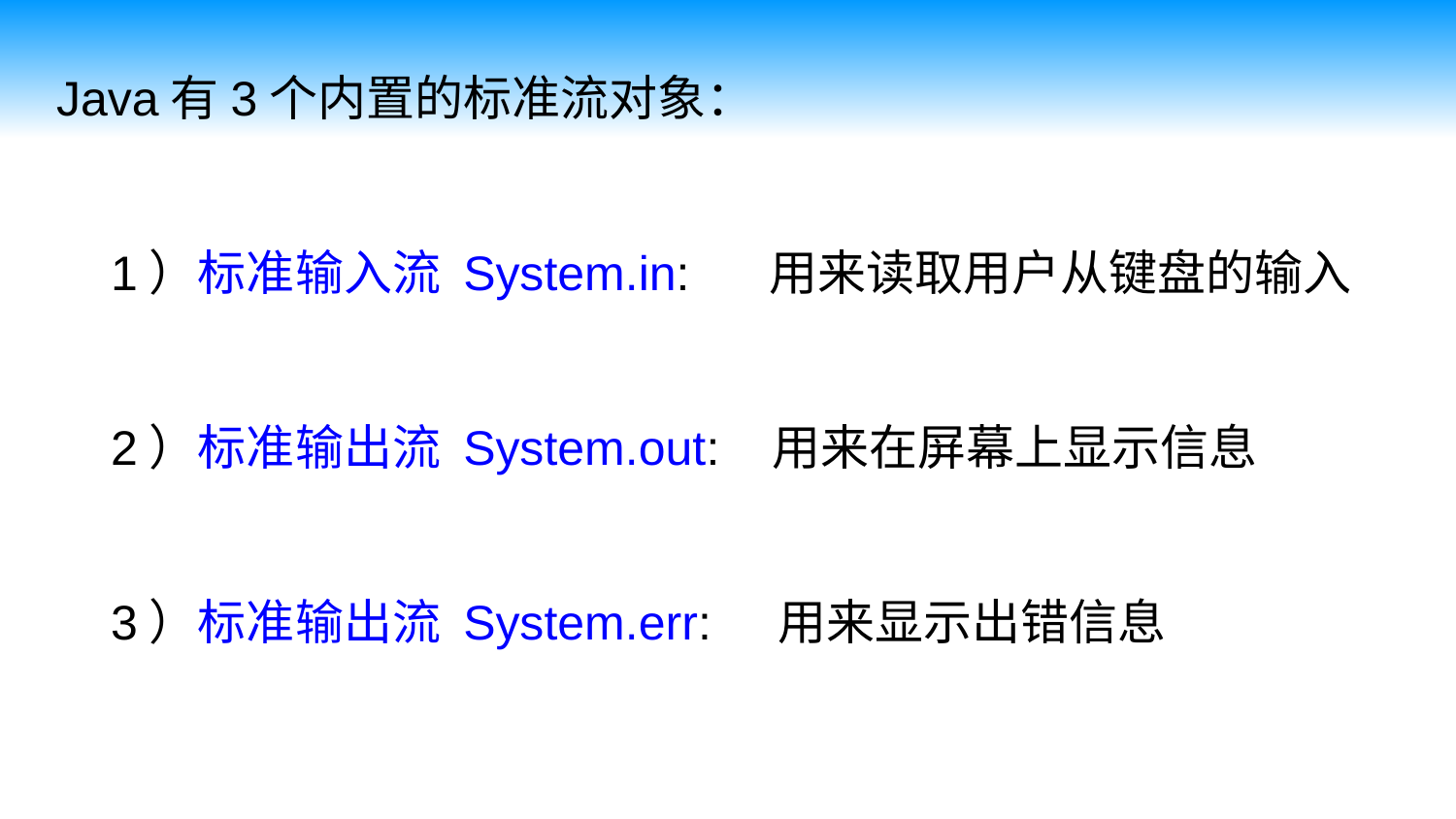

Java有3个内置的标准流对象：

     1）标准输入流 System.in:     用来读取用户从键盘的输入

     2）标准输出流 System.out:   用来在屏幕上显示信息

     3）标准输出流 System.err:    用来显示出错信息